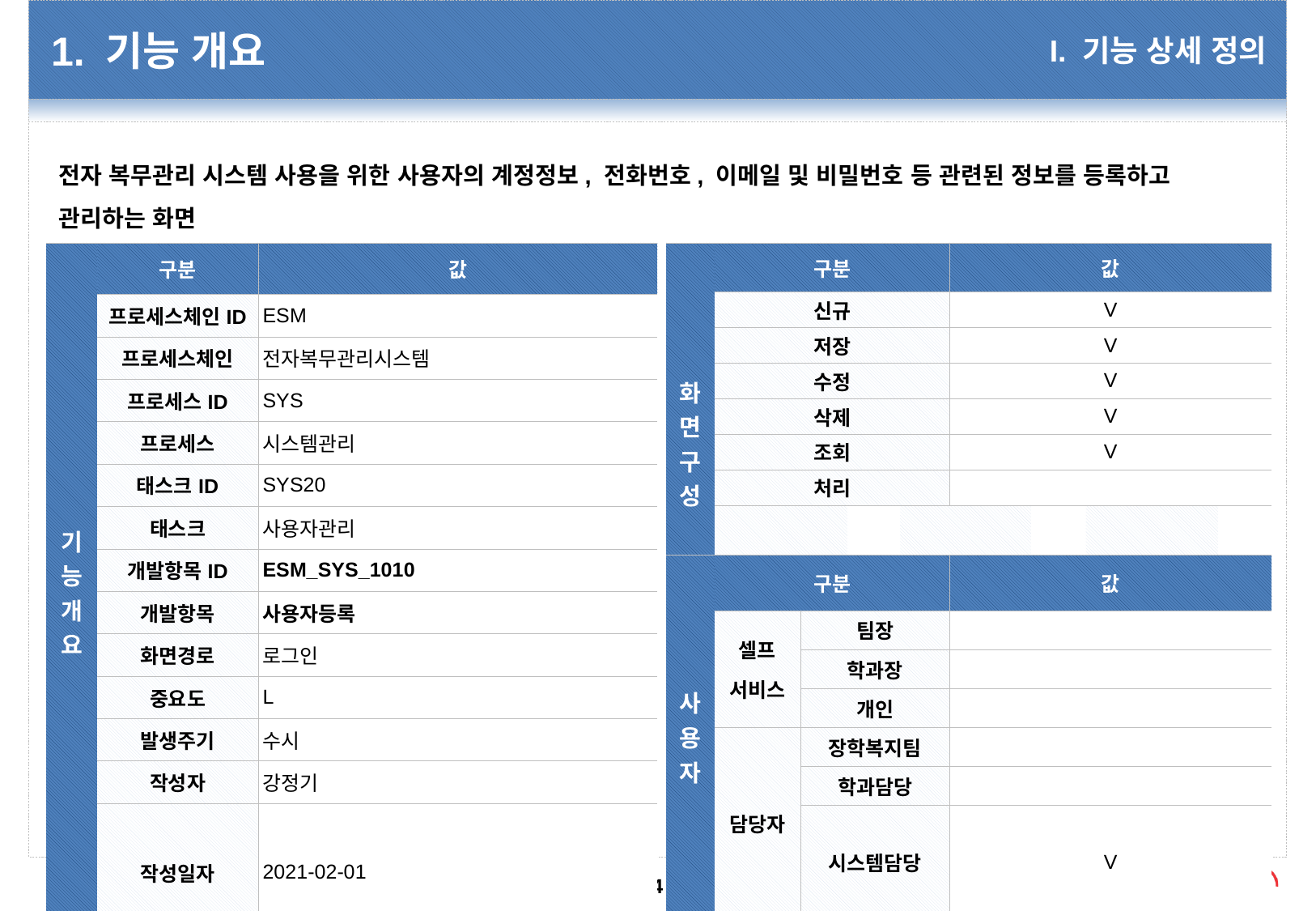

# 1. 기능 개요
I. 기능 상세 정의
전자 복무관리 시스템 사용을 위한 사용자의 계정정보, 전화번호, 이메일 및 비밀번호 등 관련된 정보를 등록하고 관리하는 화면
| 기능 개요 | 구분 | 값 |
| --- | --- | --- |
|  | 프로세스체인ID | ESM |
|  | 프로세스체인 | 전자복무관리시스템 |
|  | 프로세스ID | SYS |
|  | 프로세스 | 시스템관리 |
|  | 태스크ID | SYS20 |
|  | 태스크 | 사용자관리 |
|  | 개발항목ID | ESM\_SYS\_1010 |
|  | 개발항목 | 사용자등록 |
|  | 화면경로 | 로그인 |
|  | 중요도 | L |
|  | 발생주기 | 수시 |
|  | 작성자 | 강정기 |
|  | 작성일자 | 2021-02-01 |
| 화면 구성 | 구분 |  |  | 값 |  |  |  |
| --- | --- | --- | --- | --- | --- | --- | --- |
|  | 신규 |  |  | V |  |  |  |
|  | 저장 |  |  | V |  |  |  |
|  | 수정 |  |  | V |  |  |  |
|  | 삭제 |  |  | V |  |  |  |
|  | 조회 |  |  | V |  |  |  |
|  | 처리 |  |  |  |  |  |  |
|  | 보고서 |  | 엑셀다운로드 |  | V | 엑셀업로드 | V |
| 사용자 | 구분 |  | 값 |
| --- | --- | --- | --- |
|  | 셀프 서비스 | 팀장 |  |
|  |  | 학과장 |  |
|  |  | 개인 |  |
|  | 담당자 | 장학복지팀 |  |
|  |  | 학과담당 |  |
|  |  | 시스템담당 | V |